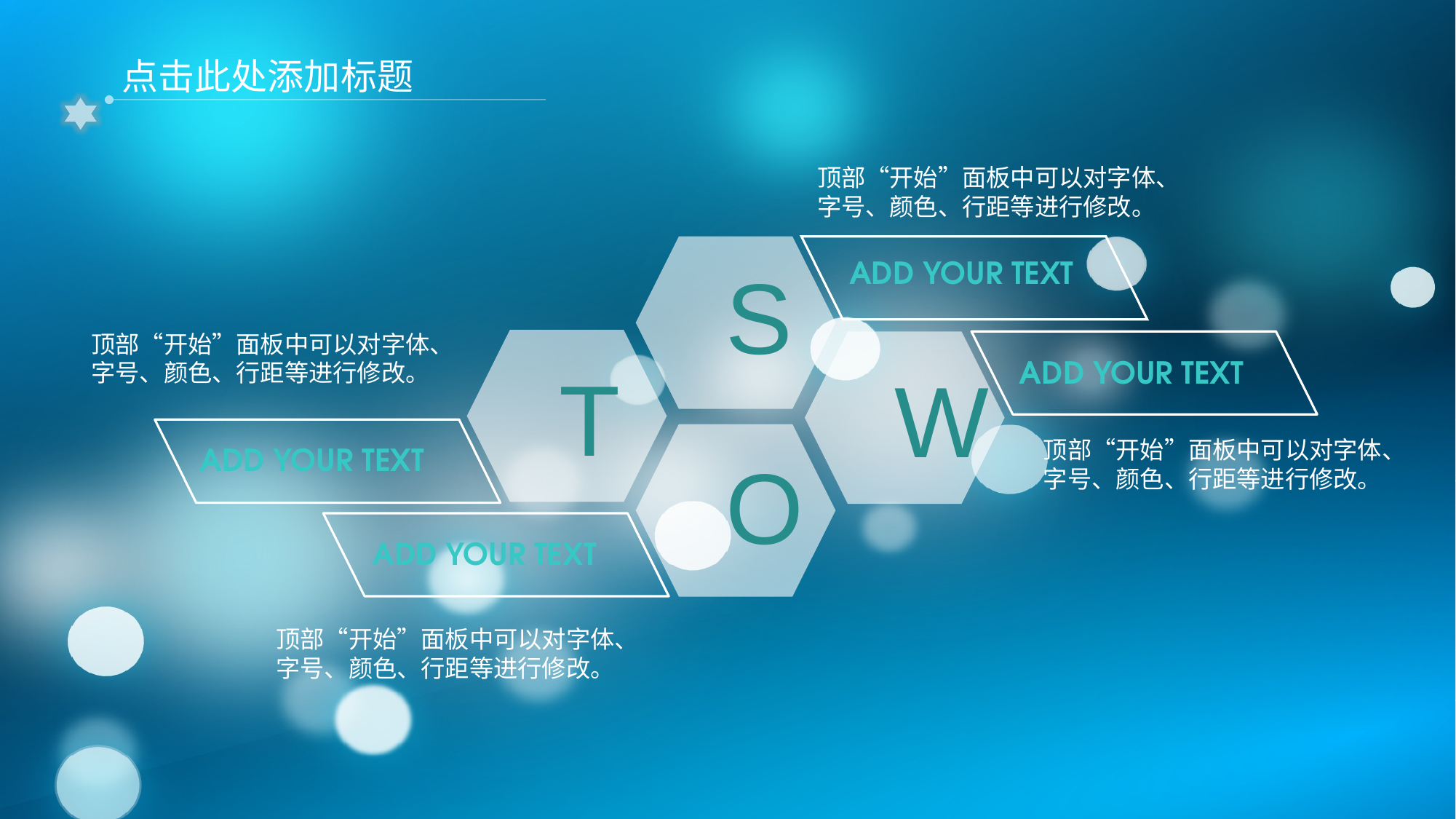

点击此处添加标题

顶部“开始”面板中可以对字体、字号、颜色、行距等进行修改。

ADD YOUR TEXT
S
顶部“开始”面板中可以对字体、字号、颜色、行距等进行修改。

ADD YOUR TEXT
T
W

顶部“开始”面板中可以对字体、字号、颜色、行距等进行修改。
ADD YOUR TEXT
O

ADD YOUR TEXT
顶部“开始”面板中可以对字体、字号、颜色、行距等进行修改。